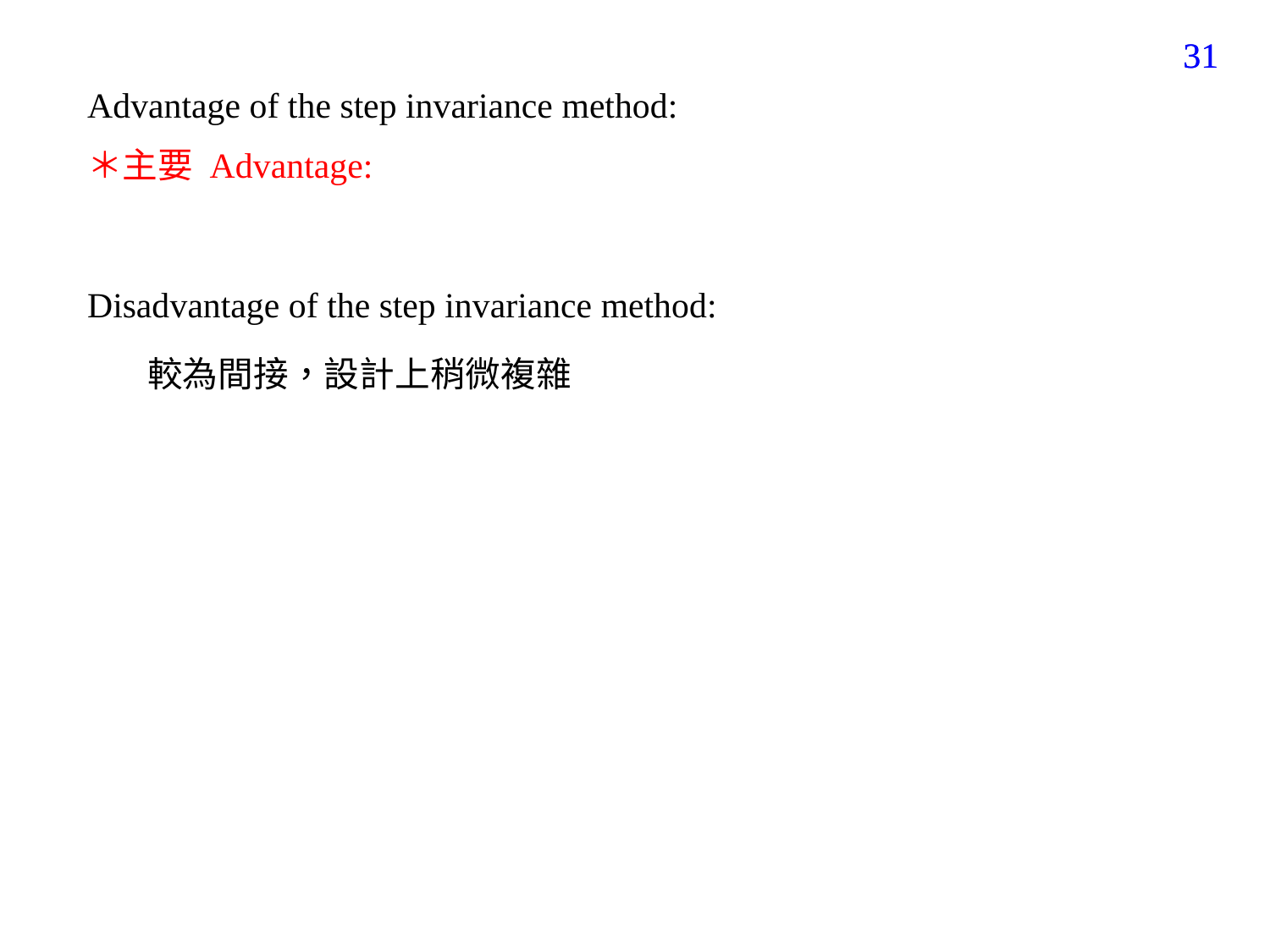

31
31
Advantage of the step invariance method:
＊主要 Advantage:
Disadvantage of the step invariance method:
較為間接，設計上稍微複雜